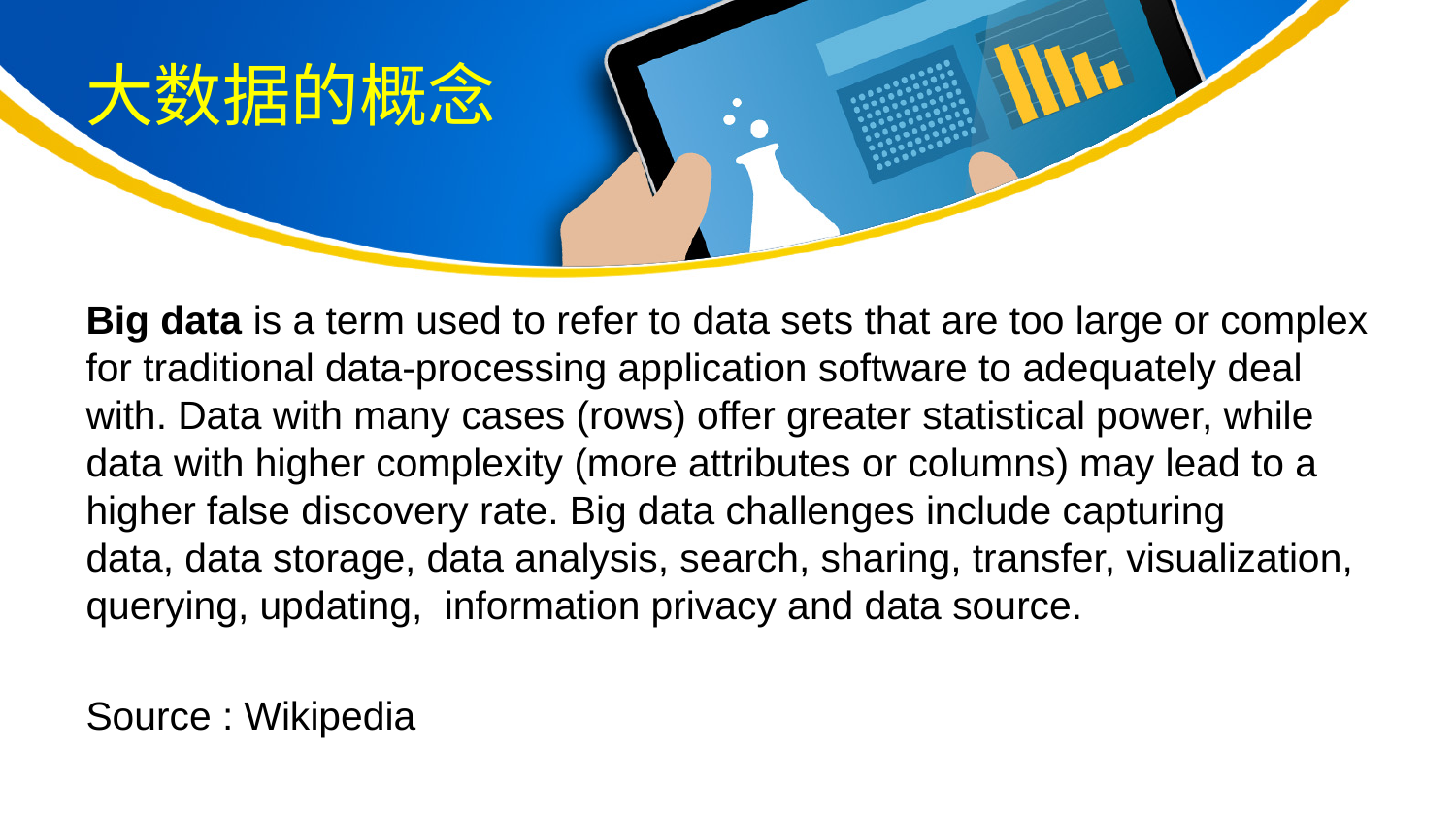

# 大数据的概念
Big data is a term used to refer to data sets that are too large or complex for traditional data-processing application software to adequately deal with. Data with many cases (rows) offer greater statistical power, while data with higher complexity (more attributes or columns) may lead to a higher false discovery rate. Big data challenges include capturing data, data storage, data analysis, search, sharing, transfer, visualization, querying, updating,  information privacy and data source.

Source : Wikipedia